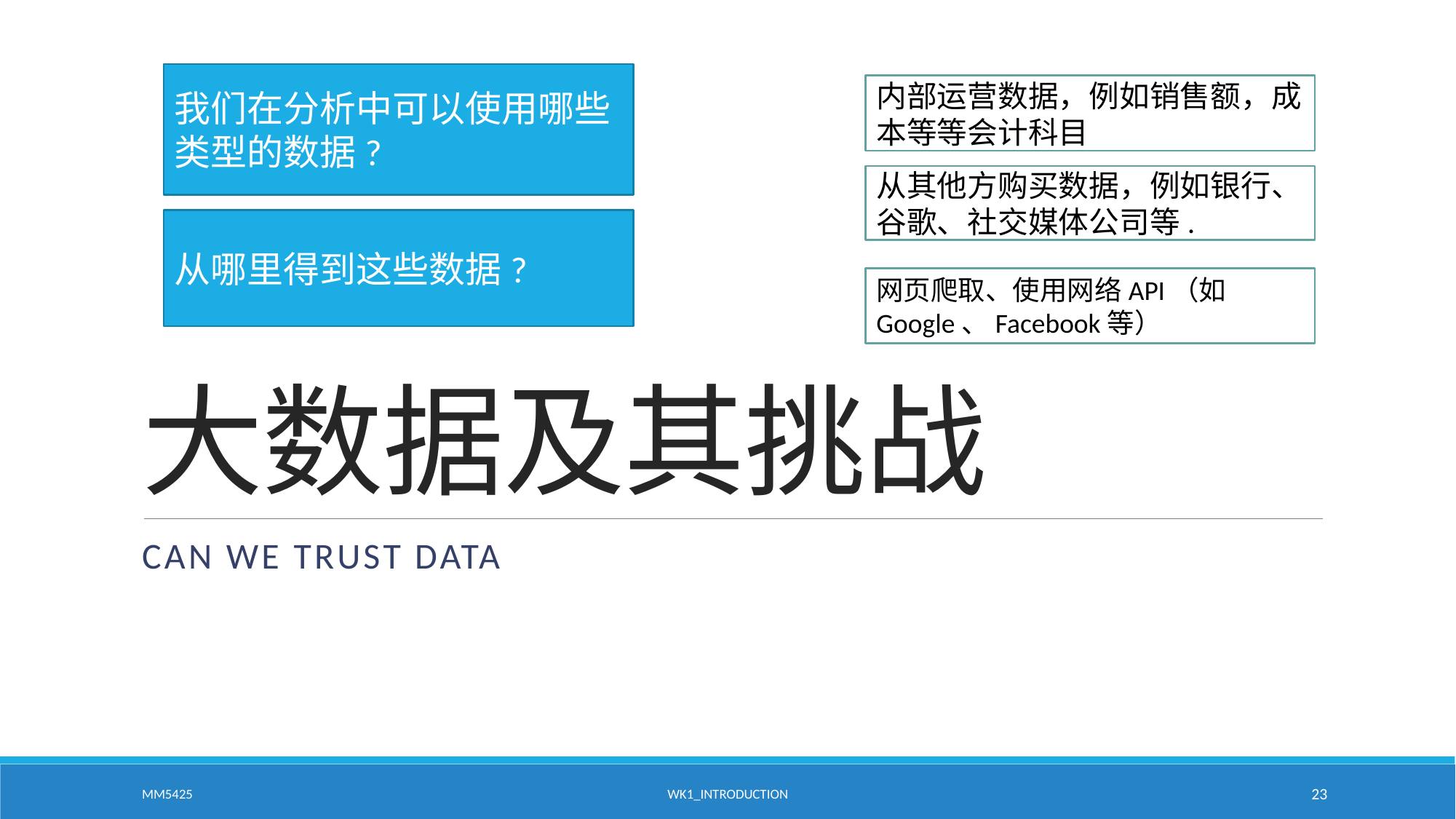

我们在分析中可以使用哪些类型的数据?
内部运营数据，例如销售额，成本等等会计科目
# 大数据及其挑战
从其他方购买数据，例如银行、谷歌、社交媒体公司等.
从哪里得到这些数据?
网页爬取、使用网络API（如Google、Facebook等）
Can we trust data
MM5425
WK1_Introduction
23